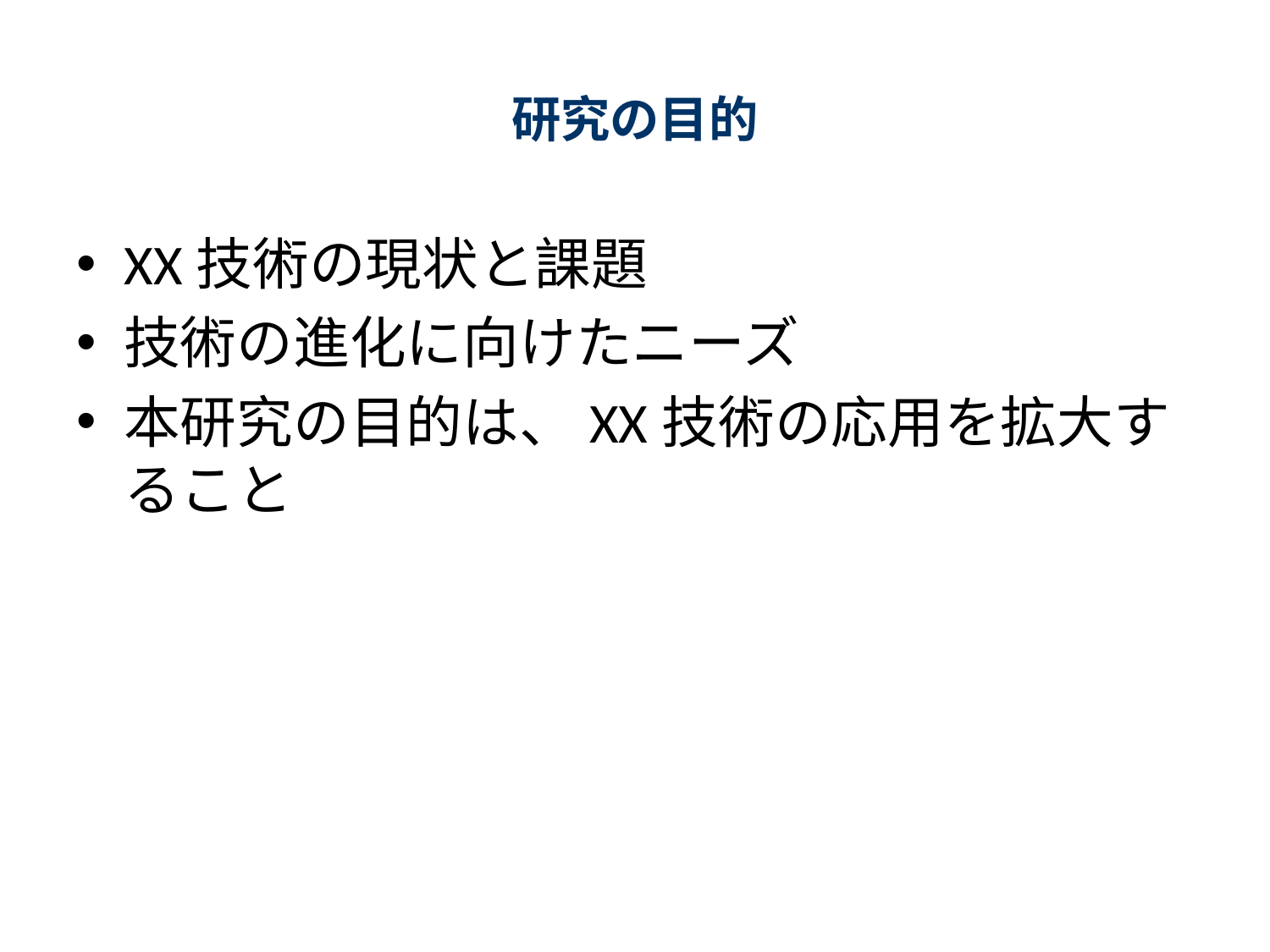

# 研究の目的
XX技術の現状と課題
技術の進化に向けたニーズ
本研究の目的は、XX技術の応用を拡大すること